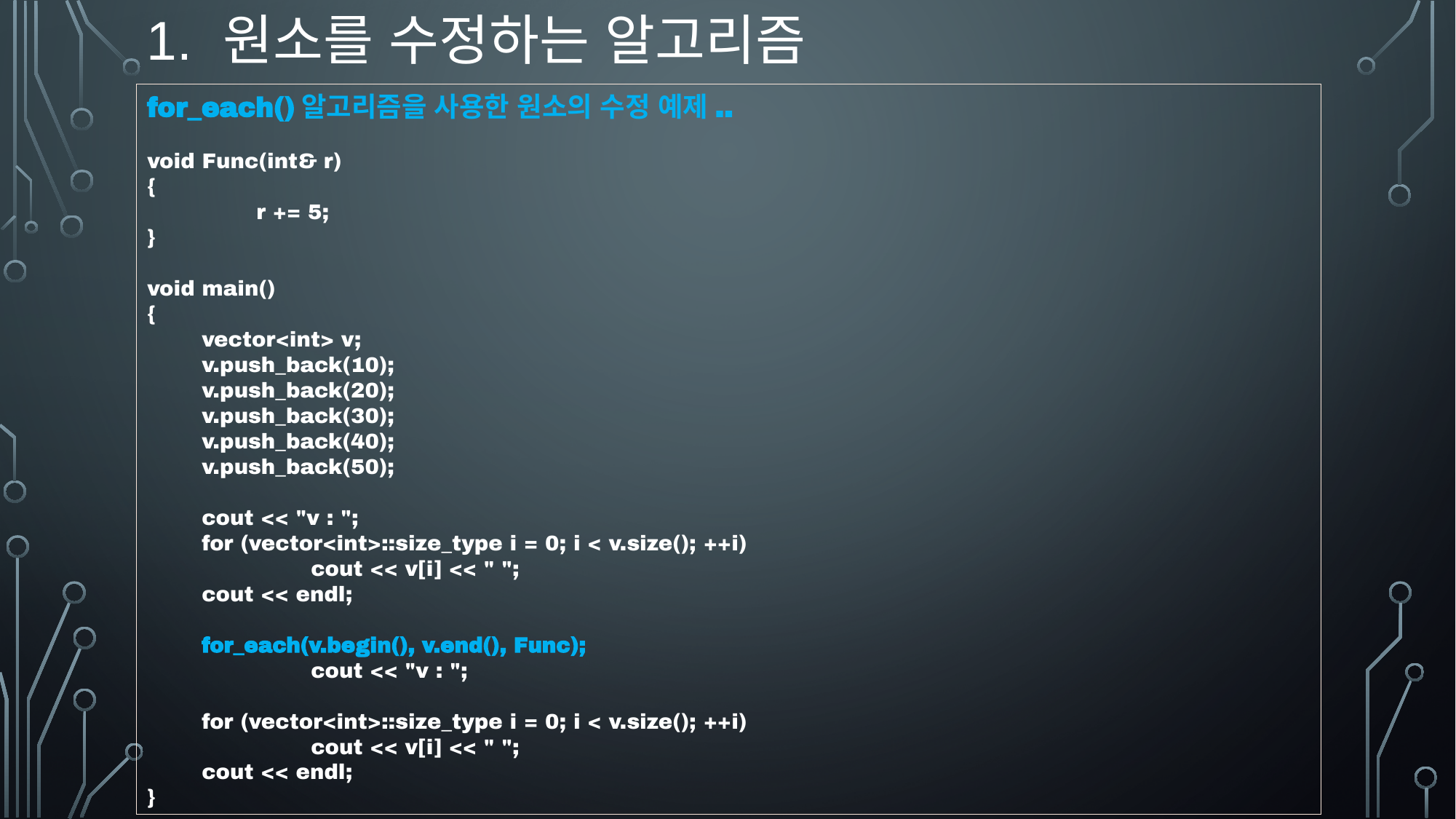

# 1. 원소를 수정하는 알고리즘
for_each()알고리즘을 사용한 원소의 수정 예제..

void Func(int& r)
{
	r += 5;
}

void main()
{
vector<int> v;
v.push_back(10);
v.push_back(20);
v.push_back(30);
v.push_back(40);
v.push_back(50);

cout << "v : ";
for (vector<int>::size_type i = 0; i < v.size(); ++i)
	cout << v[i] << " ";
cout << endl;

for_each(v.begin(), v.end(), Func);
	cout << "v : ";

for (vector<int>::size_type i = 0; i < v.size(); ++i)
	cout << v[i] << " ";
cout << endl;
}